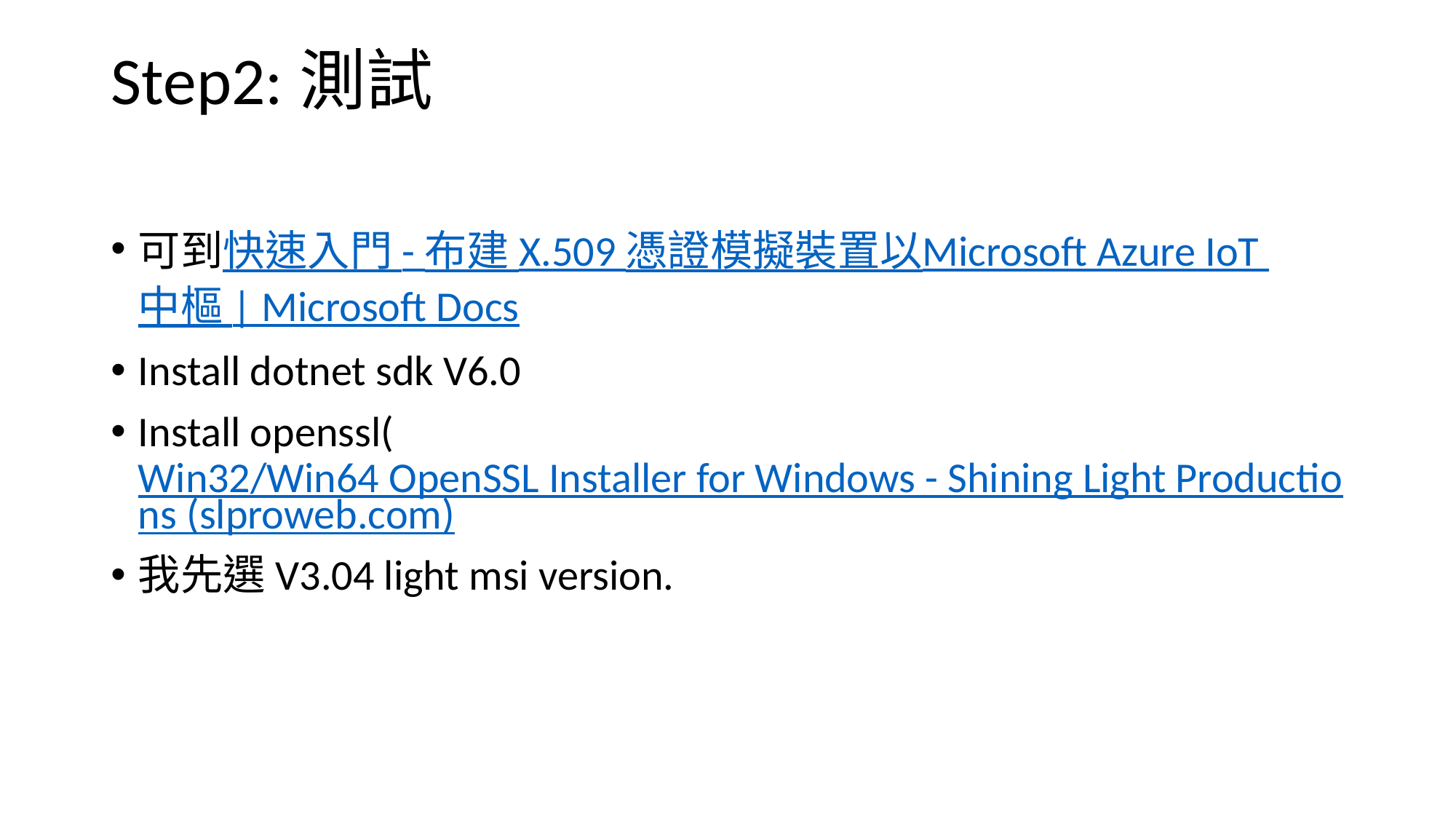

# Step2:測試
可到快速入門 - 布建 X.509 憑證模擬裝置以Microsoft Azure IoT 中樞 | Microsoft Docs
Install dotnet sdk V6.0
Install openssl(Win32/Win64 OpenSSL Installer for Windows - Shining Light Productions (slproweb.com)
我先選V3.04 light msi version.